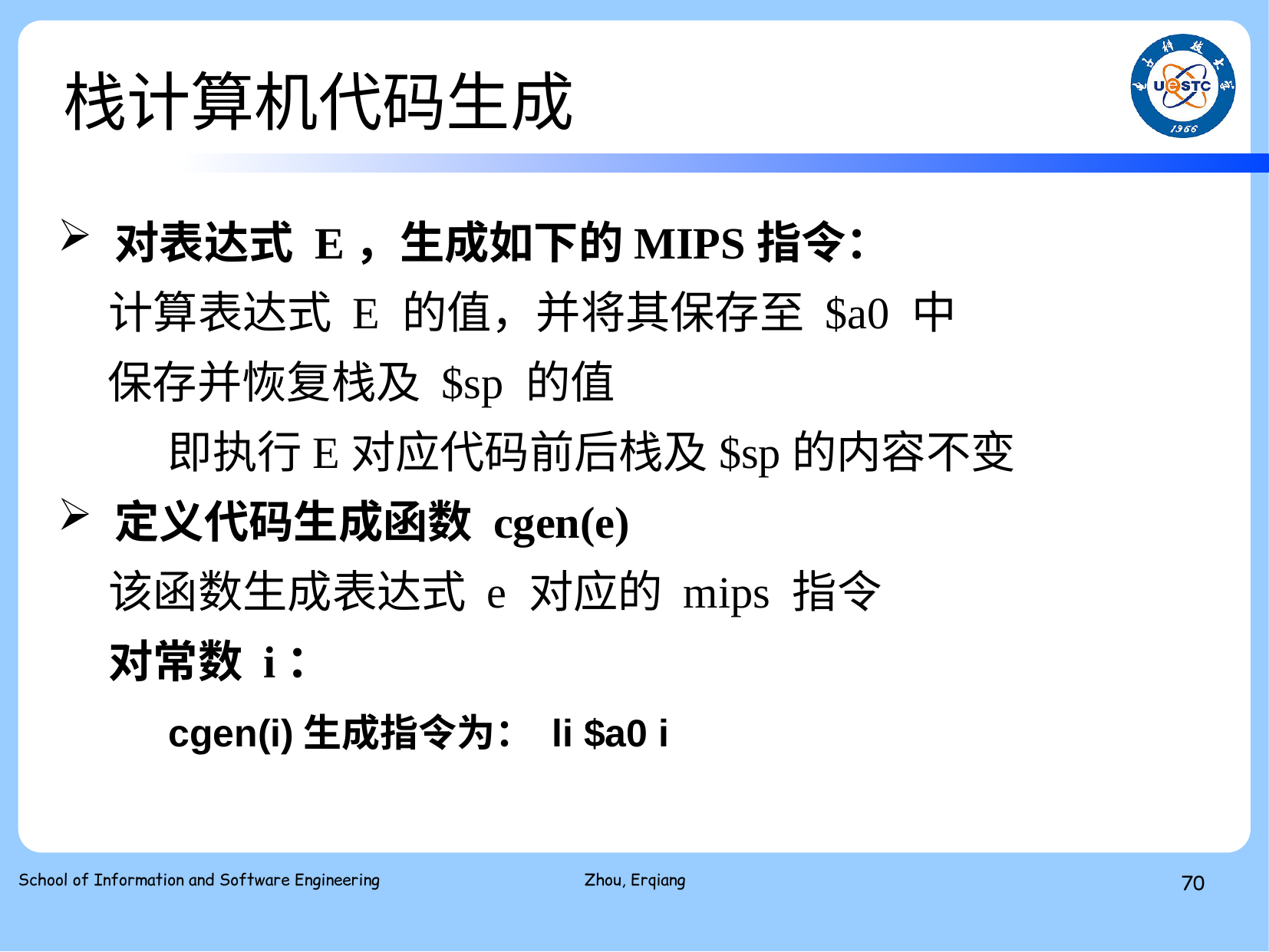

# 栈计算机代码生成
对表达式 E，生成如下的MIPS指令：
    计算表达式 E 的值，并将其保存至 $a0 中
    保存并恢复栈及 $sp 的值
          即执行E对应代码前后栈及$sp的内容不变
定义代码生成函数 cgen(e)
    该函数生成表达式 e 对应的 mips 指令
    对常数 i：
          cgen(i)生成指令为： li $a0 i

School of Information and Software Engineering
Zhou, Erqiang
70